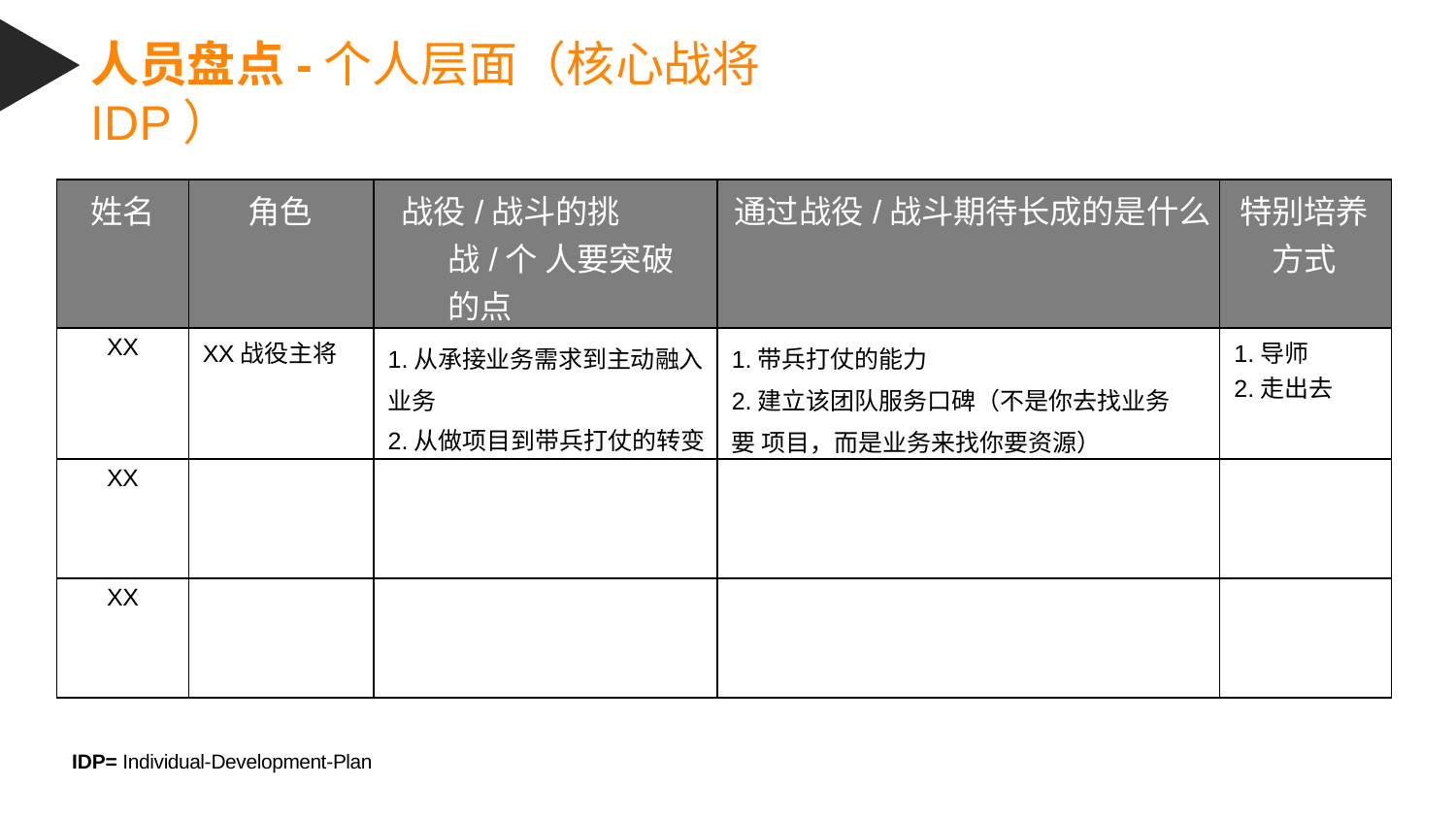

# 人员盘点-个人层面（核心战将IDP）
| 姓名 | 角色 | 战役/战斗的挑战/个 人要突破的点 | 通过战役/战斗期待长成的是什么 | 特别培养 方式 |
| --- | --- | --- | --- | --- |
| XX | XX战役主将 | 1.从承接业务需求到主动融入 业务 2.从做项目到带兵打仗的转变 | 1.带兵打仗的能力 2.建立该团队服务口碑（不是你去找业务要 项目，而是业务来找你要资源） | 1.导师 2.走出去 |
| XX |  |  |  |  |
| XX |  |  |  |  |
IDP= Individual-Development-Plan